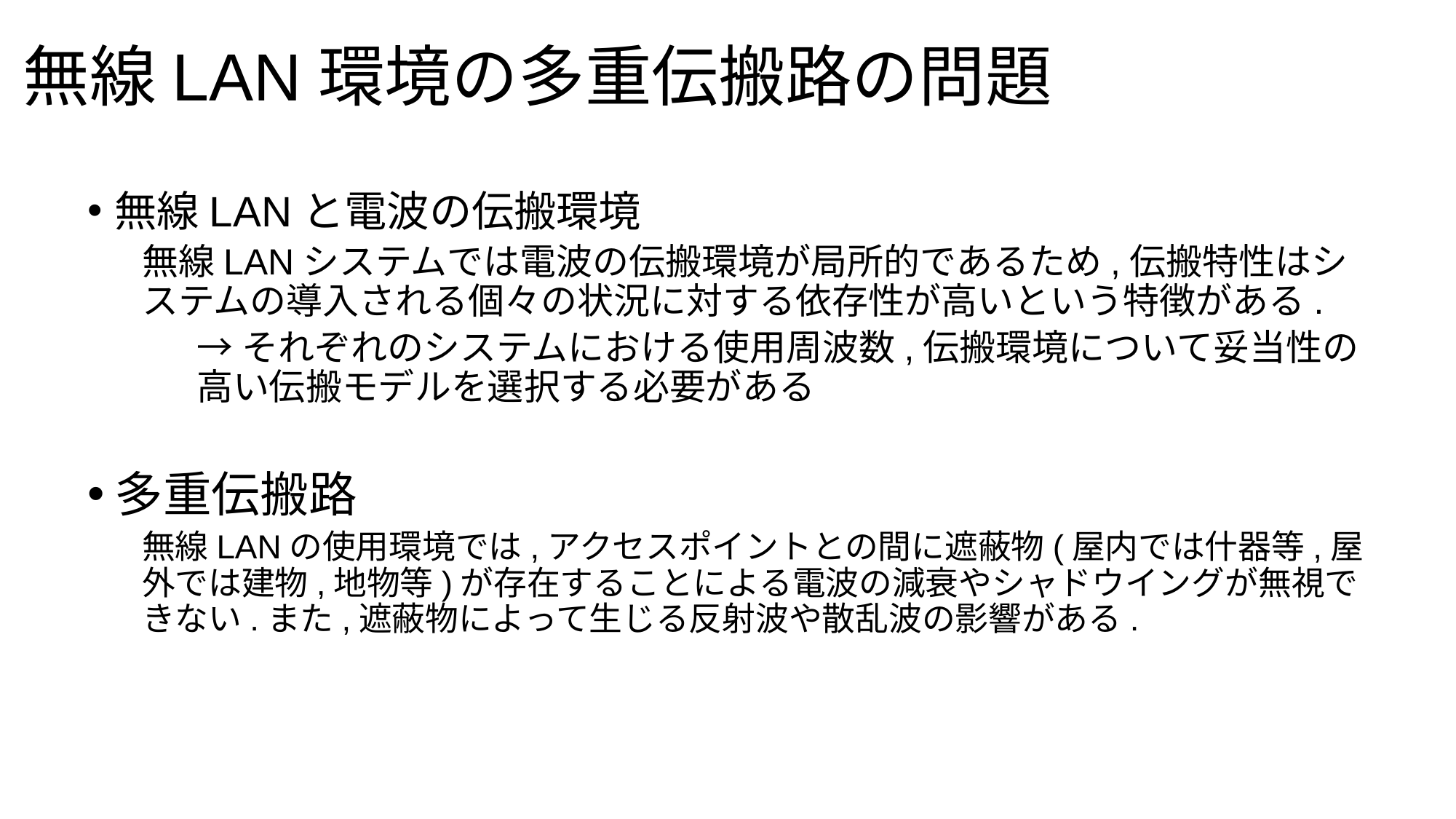

# 無線LAN環境の多重伝搬路の問題
無線LANと電波の伝搬環境
無線LANシステムでは電波の伝搬環境が局所的であるため,伝搬特性はシステムの導入される個々の状況に対する依存性が高いという特徴がある.
→それぞれのシステムにおける使用周波数,伝搬環境について妥当性の高い伝搬モデルを選択する必要がある

多重伝搬路
無線LANの使用環境では,アクセスポイントとの間に遮蔽物(屋内では什器等,屋外では建物,地物等)が存在することによる電波の減衰やシャドウイングが無視できない.また,遮蔽物によって生じる反射波や散乱波の影響がある.